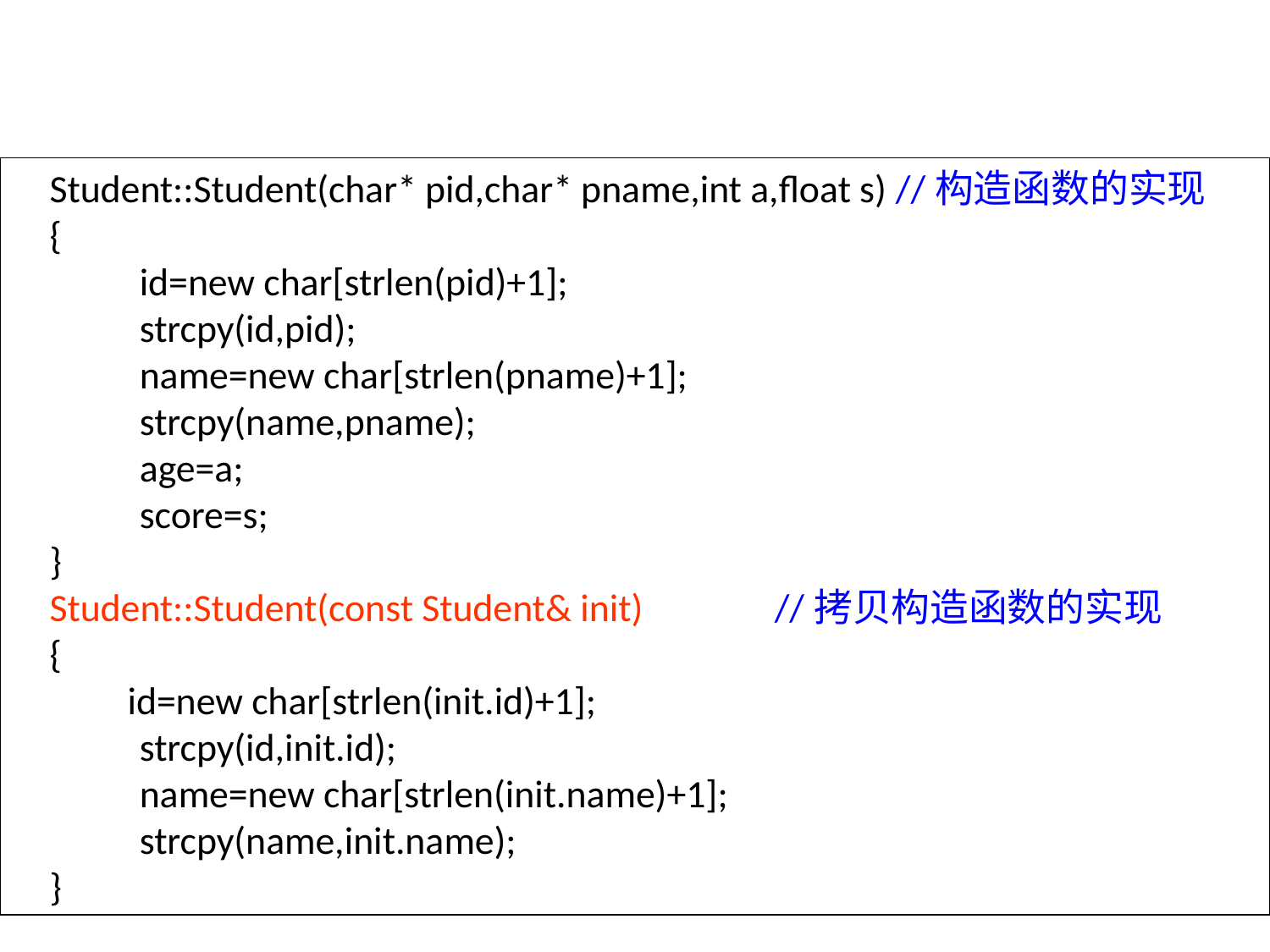

Student::Student(char* pid,char* pname,int a,float s) //构造函数的实现
{
	id=new char[strlen(pid)+1];
	strcpy(id,pid);
	name=new char[strlen(pname)+1];
	strcpy(name,pname);
	age=a;
	score=s;
}
Student::Student(const Student& init) 	//拷贝构造函数的实现
{
         id=new char[strlen(init.id)+1];
	strcpy(id,init.id);
	name=new char[strlen(init.name)+1];
	strcpy(name,init.name);
}